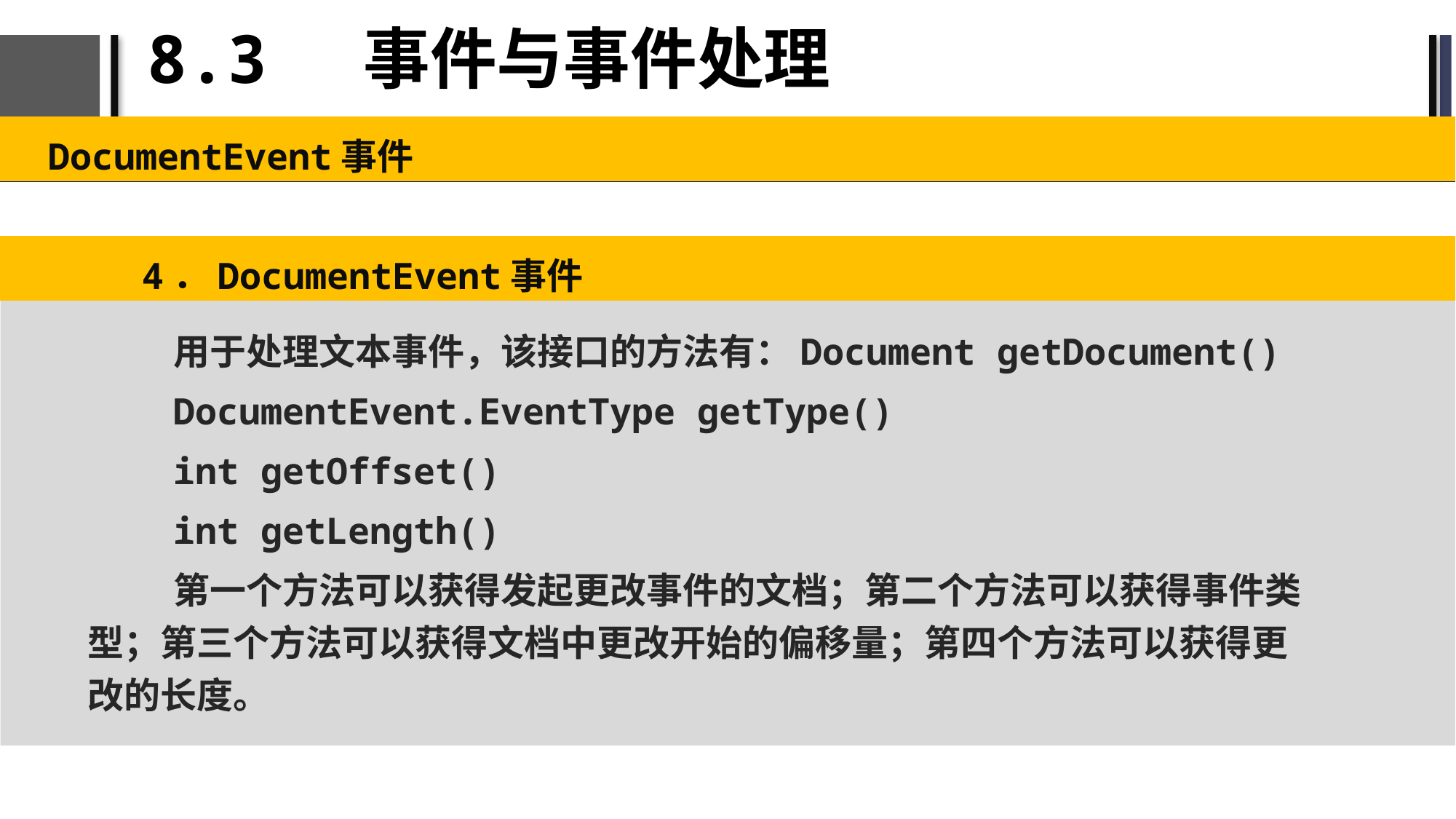

# 8.3  事件与事件处理

DocumentEvent事件

4．DocumentEvent事件

用于处理文本事件，该接口的方法有：Document getDocument()
DocumentEvent.EventType getType()
int getOffset()
int getLength()
第一个方法可以获得发起更改事件的文档；第二个方法可以获得事件类型；第三个方法可以获得文档中更改开始的偏移量；第四个方法可以获得更改的长度。